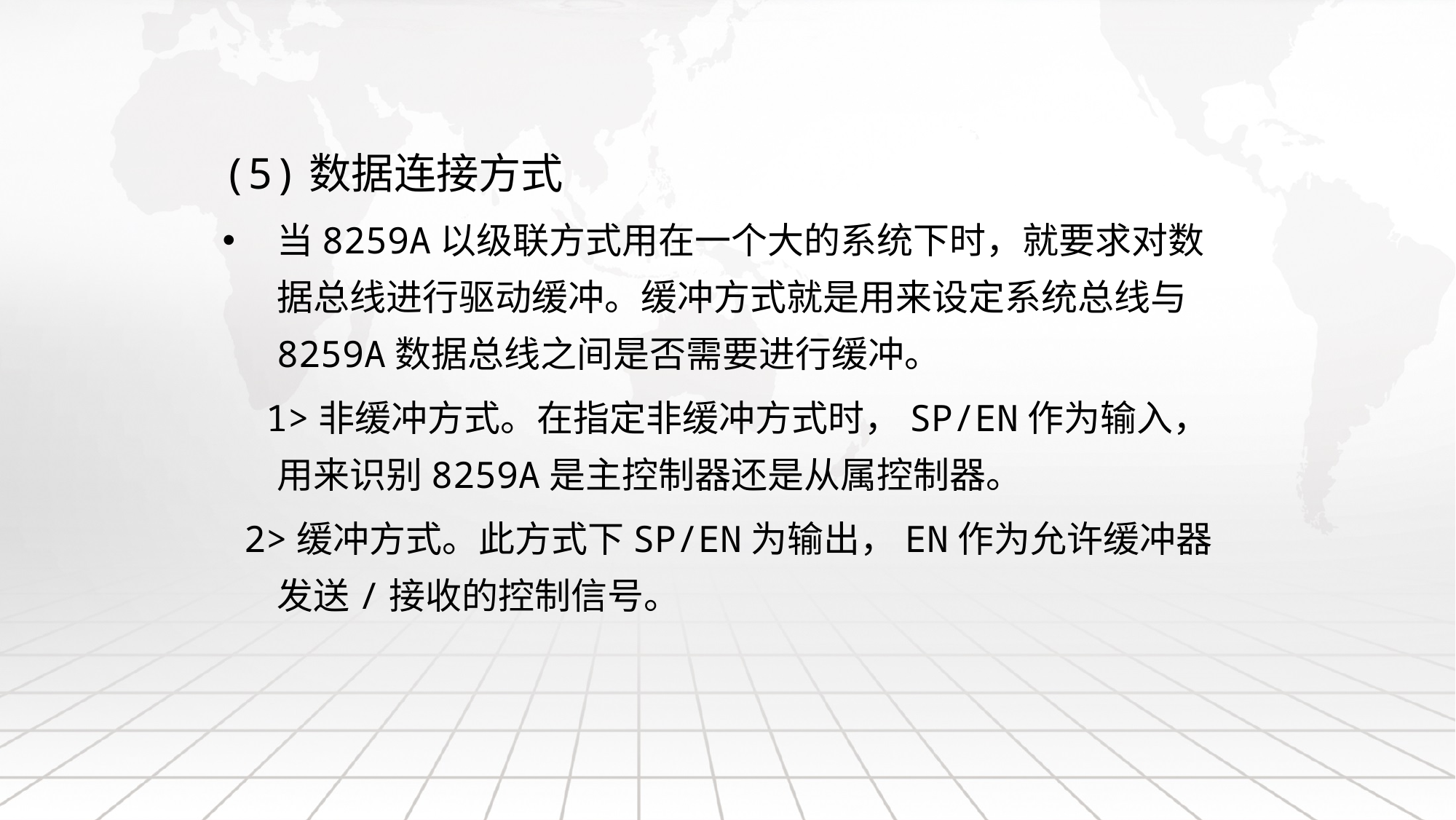

(5)数据连接方式
当8259A以级联方式用在一个大的系统下时，就要求对数据总线进行驱动缓冲。缓冲方式就是用来设定系统总线与8259A数据总线之间是否需要进行缓冲。
  1>非缓冲方式。在指定非缓冲方式时，SP/EN作为输入，用来识别8259A是主控制器还是从属控制器。
 2>缓冲方式。此方式下SP/EN为输出，EN作为允许缓冲器发送/接收的控制信号。